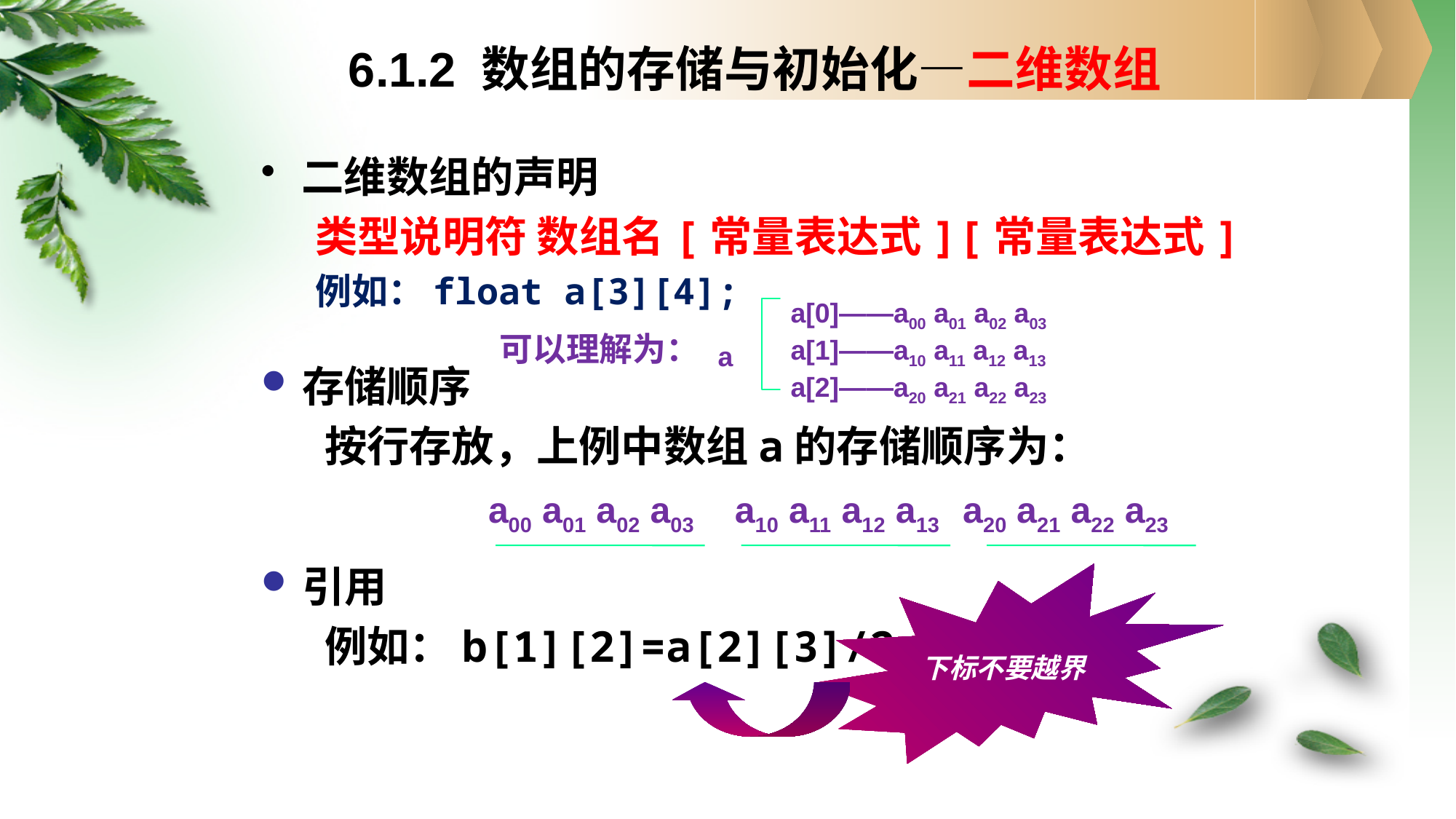

# 6.1.2 数组的存储与初始化—二维数组
二维数组的声明
类型说明符 数组名[常量表达式][常量表达式]
例如：float a[3][4];
a[0]——a00 a01 a02 a03
a[1]——a10 a11 a12 a13
a[2]——a20 a21 a22 a23

可以理解为：
a
存储顺序
按行存放，上例中数组a的存储顺序为：
a00 a01 a02 a03    a10 a11 a12 a13    a20 a21 a22 a23

引用
例如：b[1][2]=a[2][3]/2
下标不要越界